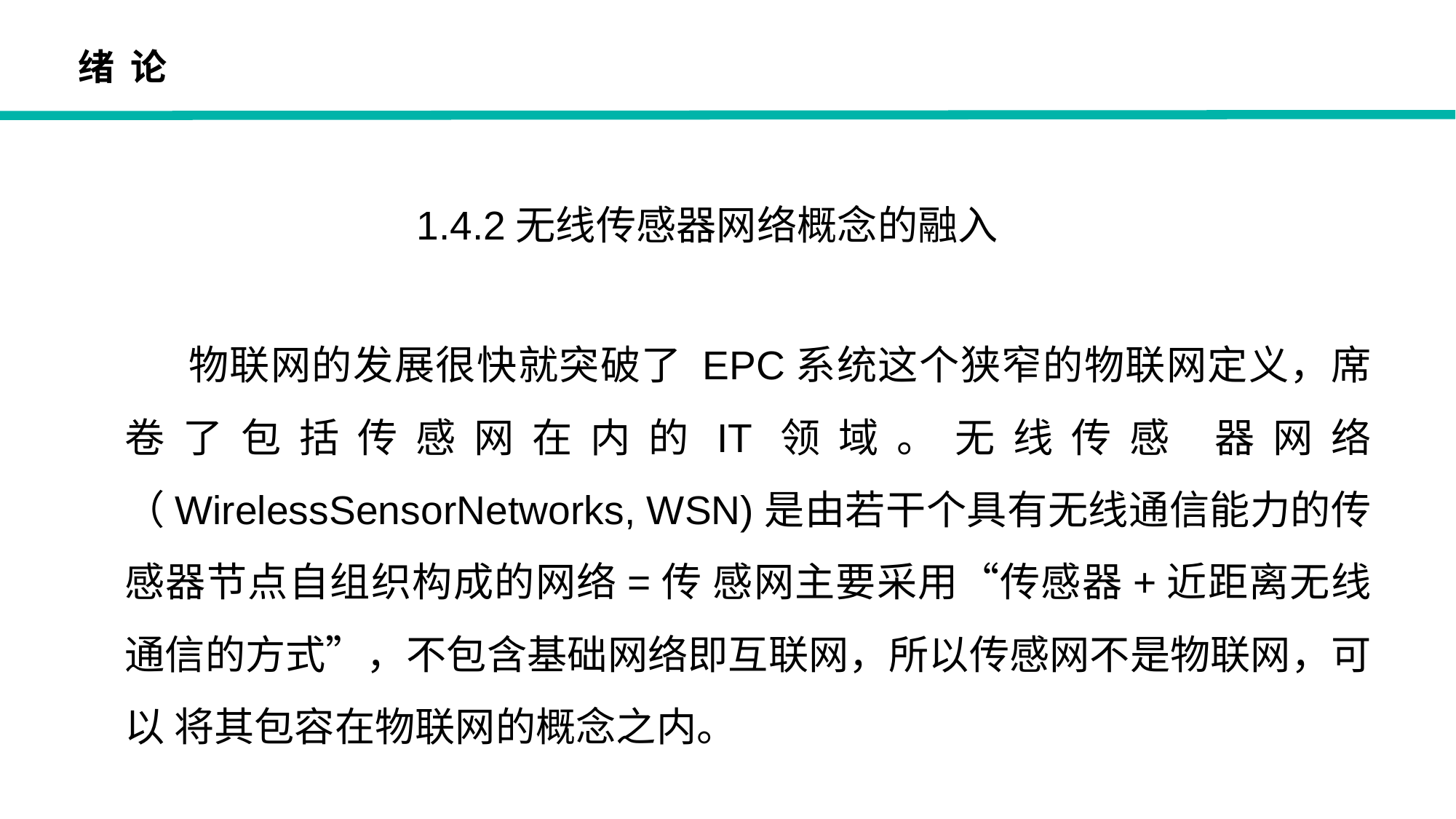

1.4.2无线传感器网络概念的融入
物联网的发展很快就突破了 EPC系统这个狭窄的物联网定义，席卷了包括传感网在内的IT领域。无线传感 器网络（WirelessSensorNetworks, WSN)是由若干个具有无线通信能力的传感器节点自组织构成的网络=传 感网主要采用“传感器+近距离无线通信的方式”，不包含基础网络即互联网，所以传感网不是物联网，可以 将其包容在物联网的概念之内。